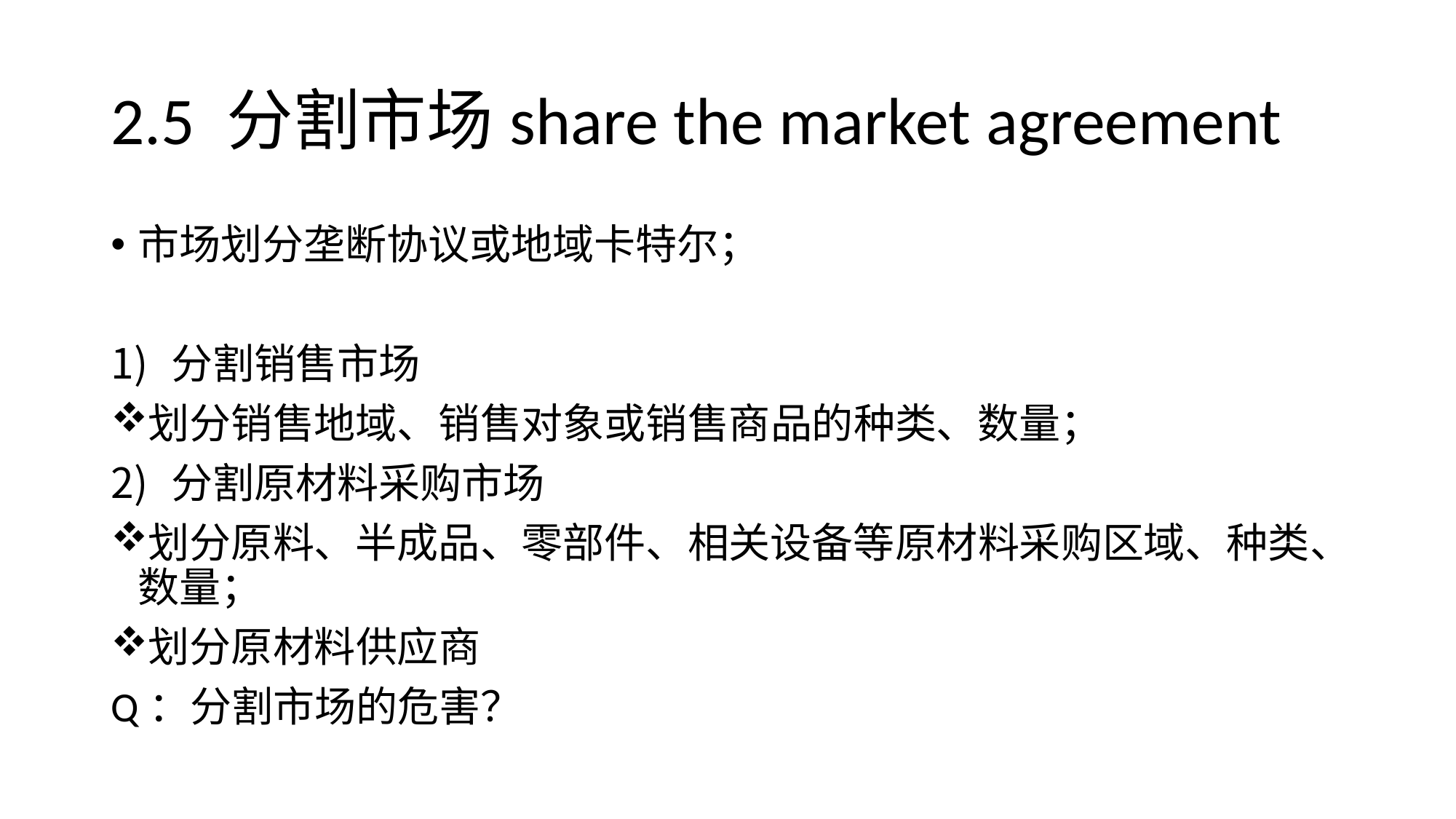

# 2.5 分割市场share the market agreement
市场划分垄断协议或地域卡特尔；

分割销售市场
划分销售地域、销售对象或销售商品的种类、数量；
分割原材料采购市场
划分原料、半成品、零部件、相关设备等原材料采购区域、种类、数量；
划分原材料供应商
Q：分割市场的危害？